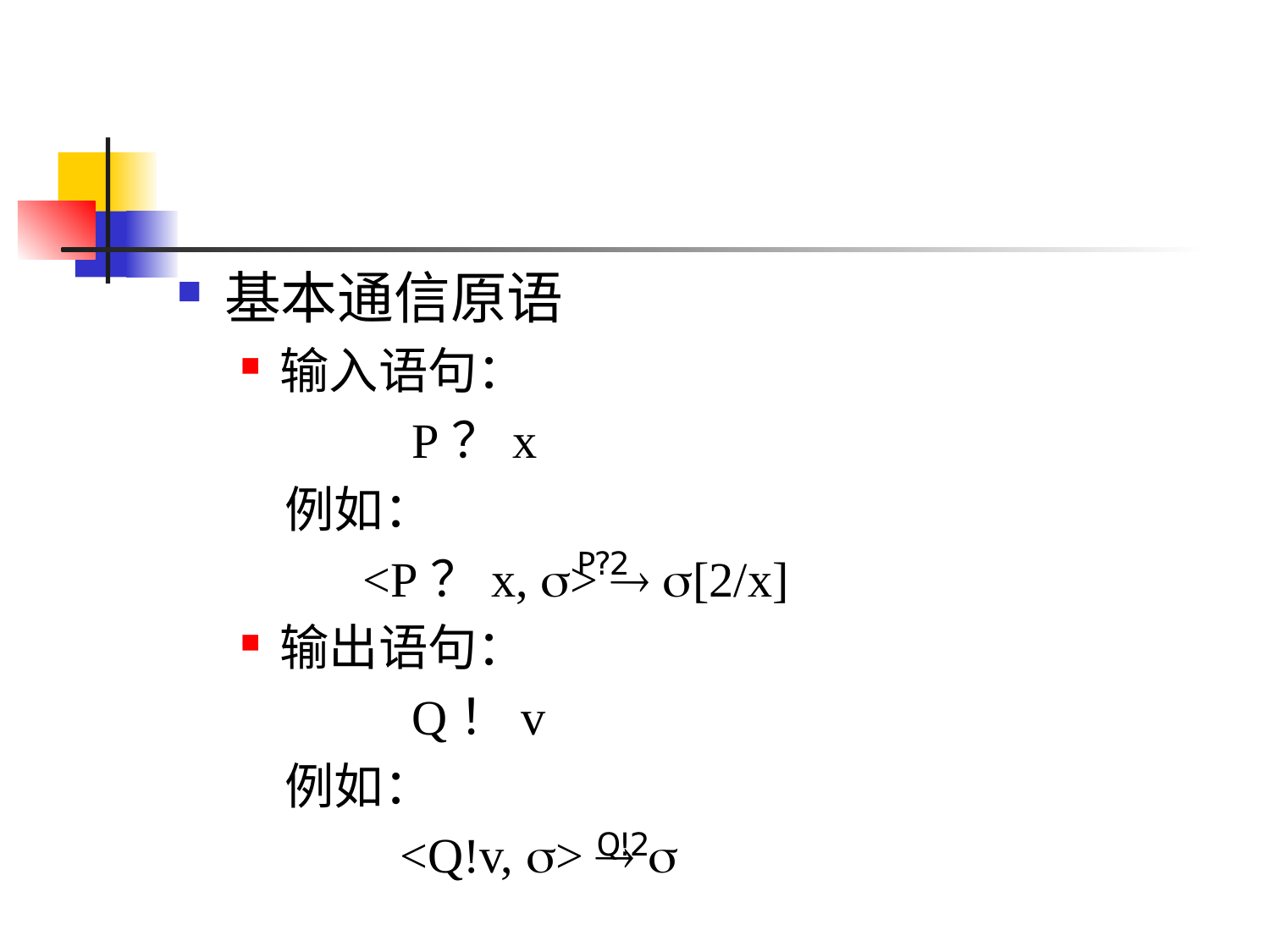

#
基本通信原语
输入语句：
              P？x
   例如：
          <P？x, σ> → σ[2/x]
输出语句：
              Q！v
   例如：
             <Q!v, σ> → σ

P?2
Q!2